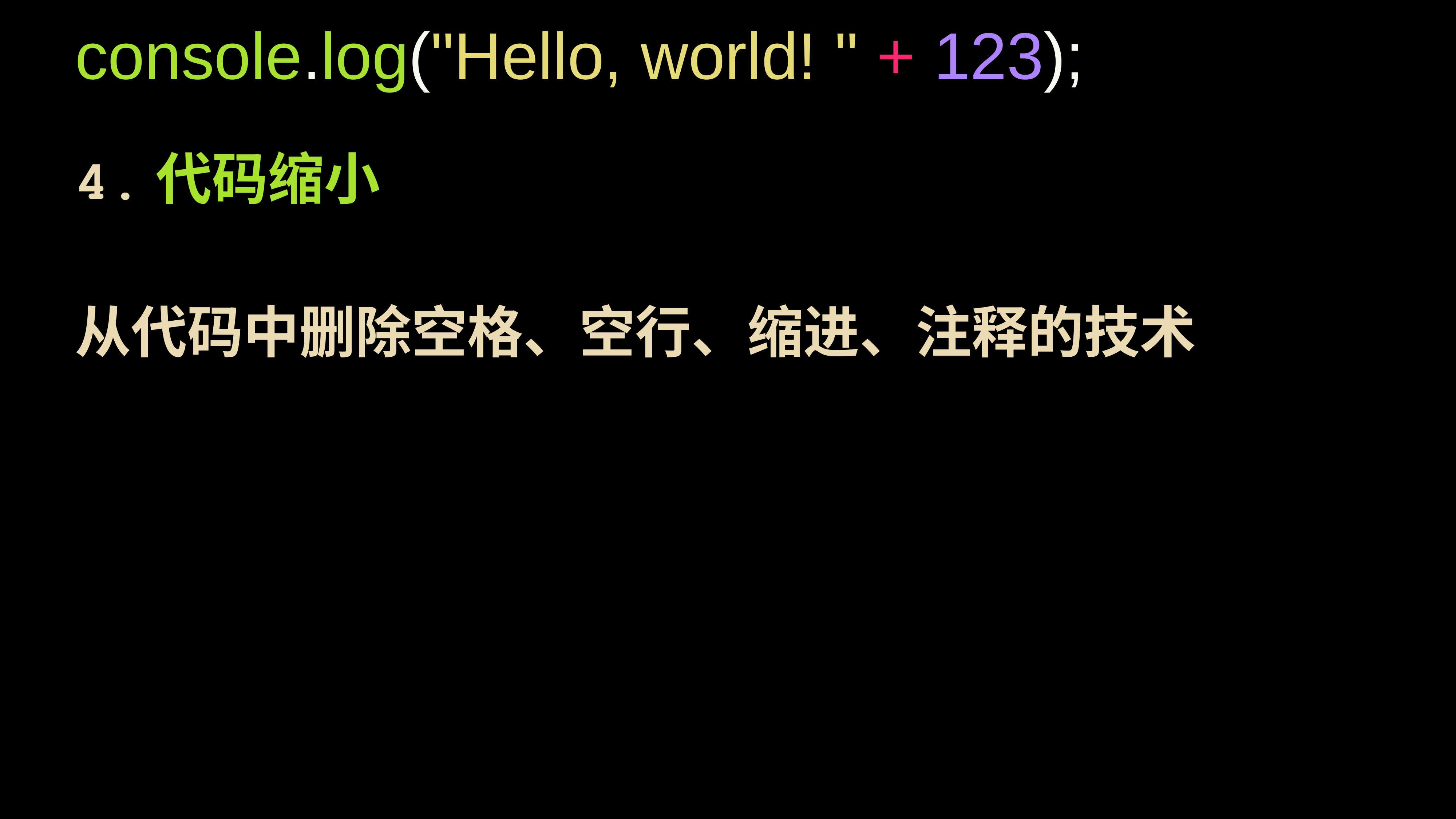

# console.log("Hello, world! " + 123);
4.代码缩小
从代码中删除空格、空行、缩进、注释的技术